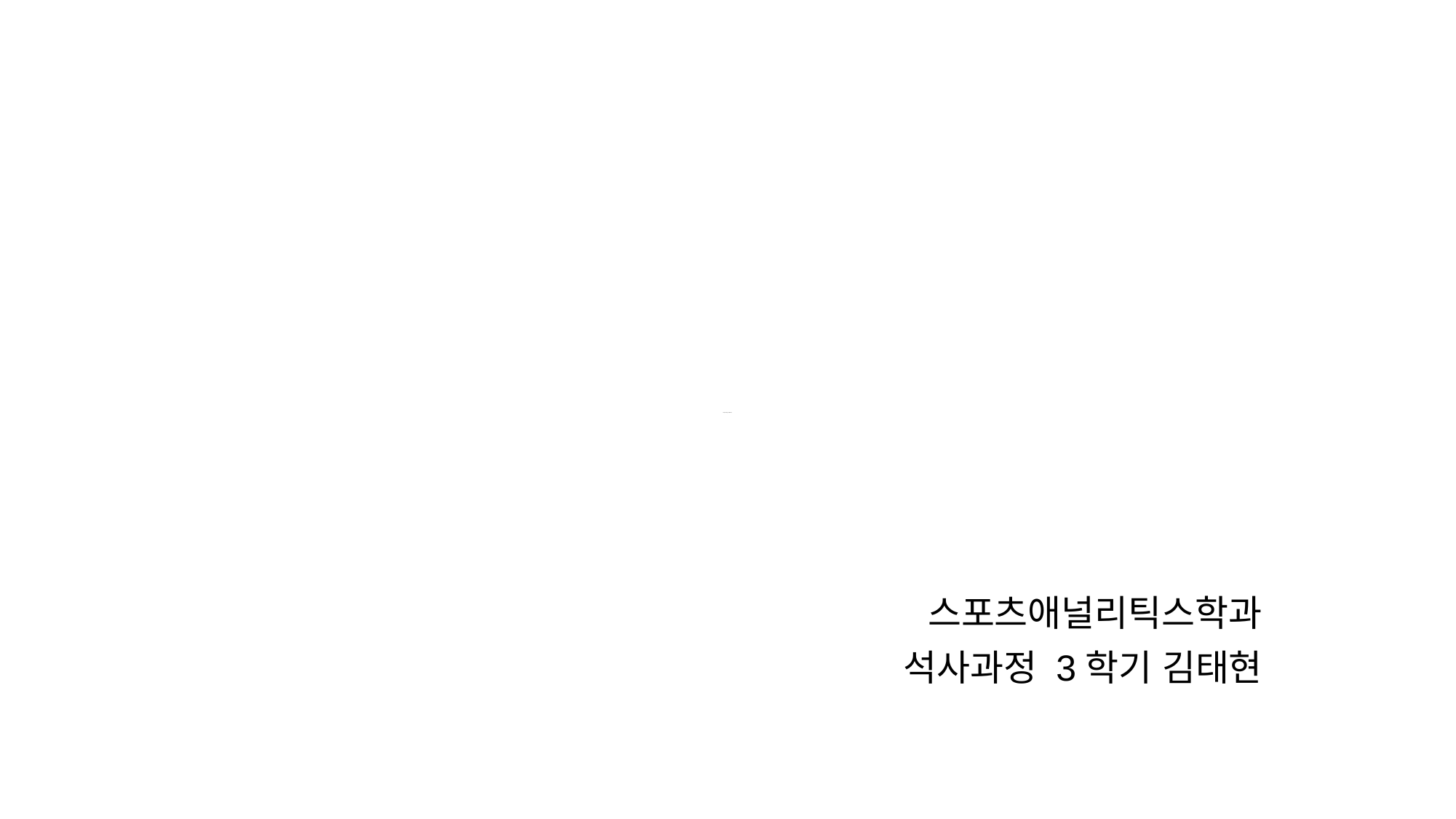

# Proposal 연구 계획서
스포츠애널리틱스학과
석사과정 3학기 김태현